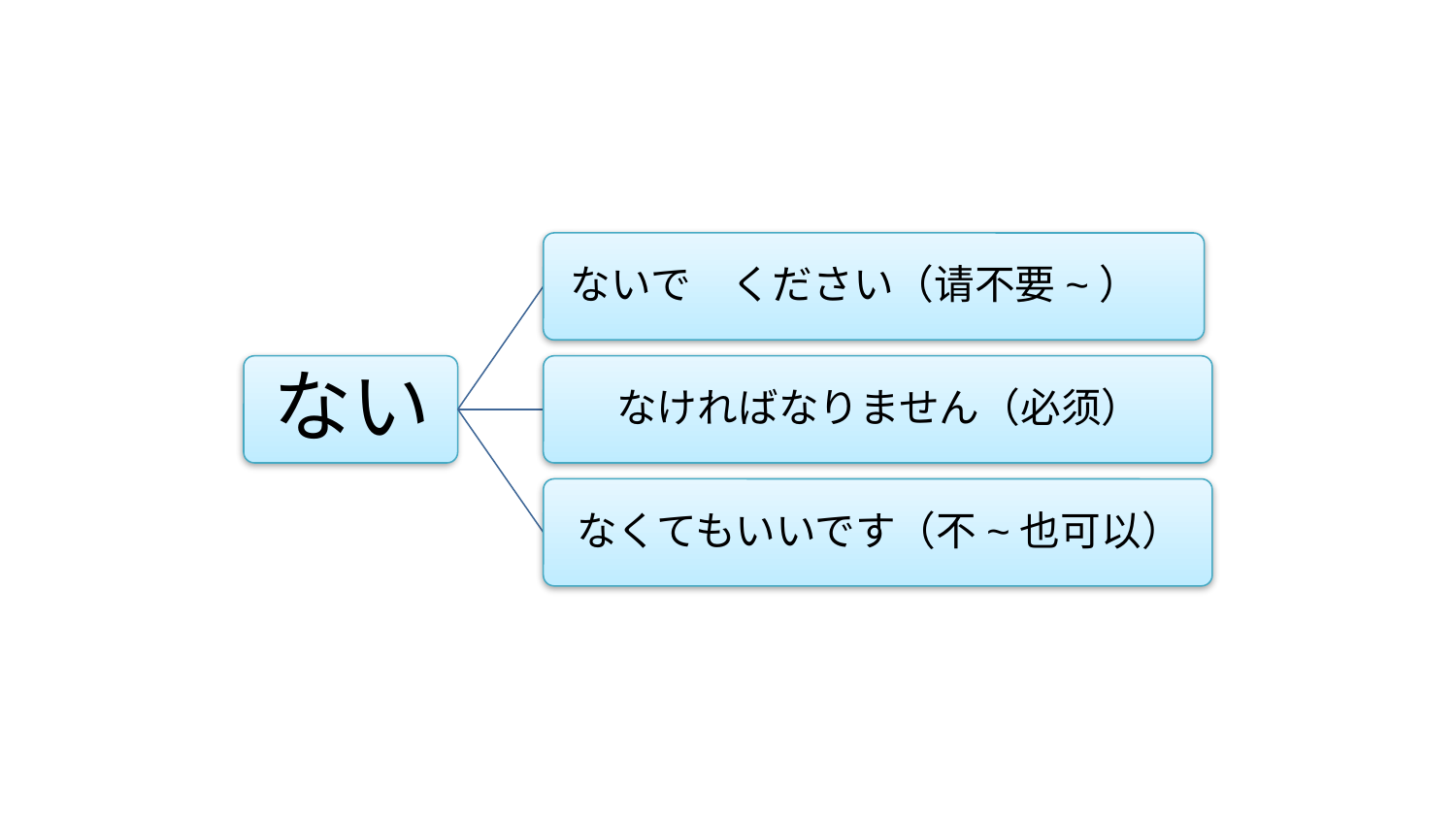

ない

ないで　ください（请不要~）

なければなりません（必须）

なくてもいいです（不~也可以）